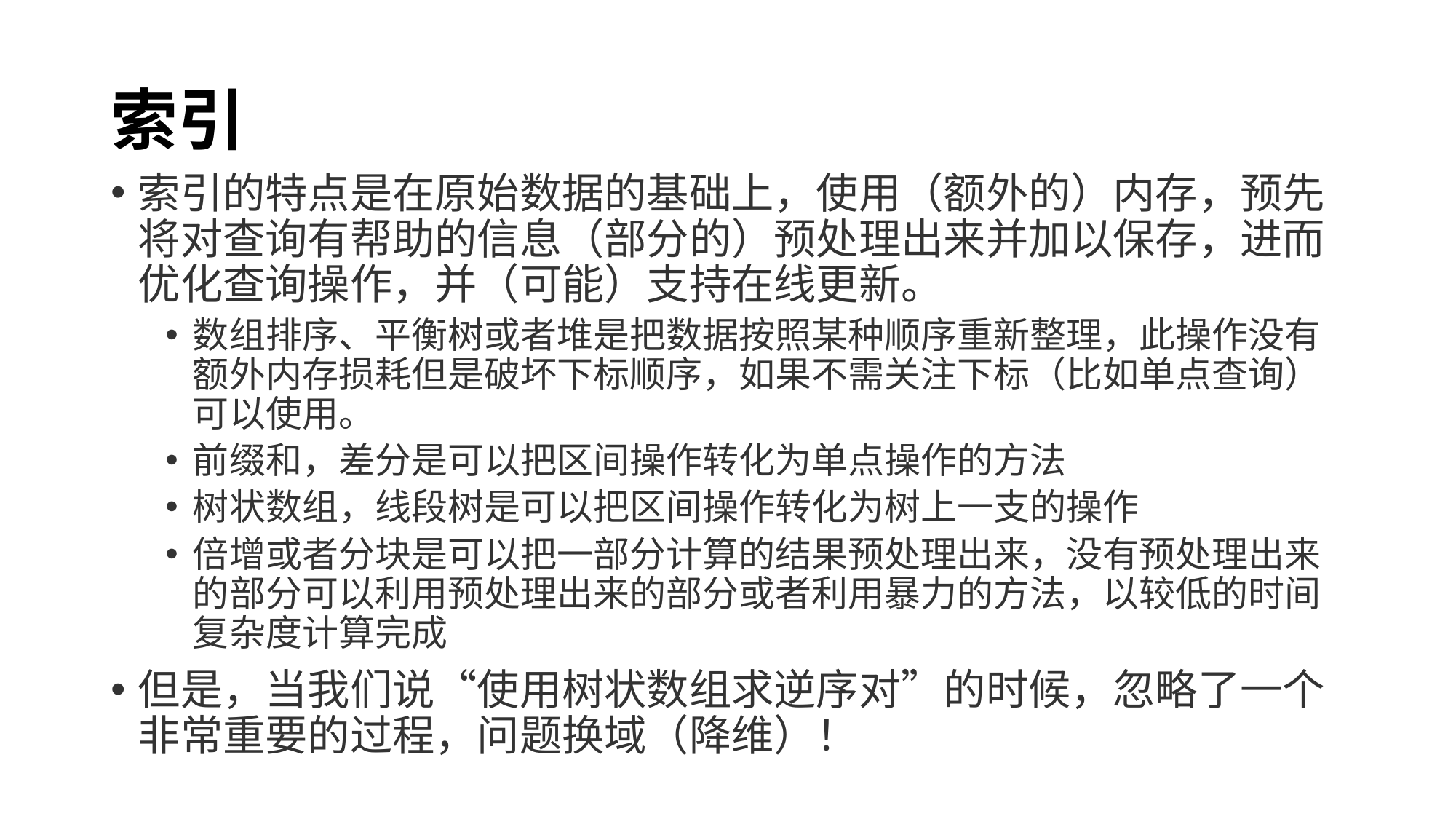

# 索引
索引的特点是在原始数据的基础上，使用（额外的）内存，预先将对查询有帮助的信息（部分的）预处理出来并加以保存，进而优化查询操作，并（可能）支持在线更新。
数组排序、平衡树或者堆是把数据按照某种顺序重新整理，此操作没有额外内存损耗但是破坏下标顺序，如果不需关注下标（比如单点查询）可以使用。
前缀和，差分是可以把区间操作转化为单点操作的方法
树状数组，线段树是可以把区间操作转化为树上一支的操作
倍增或者分块是可以把一部分计算的结果预处理出来，没有预处理出来的部分可以利用预处理出来的部分或者利用暴力的方法，以较低的时间复杂度计算完成
但是，当我们说“使用树状数组求逆序对”的时候，忽略了一个非常重要的过程，问题换域（降维）！